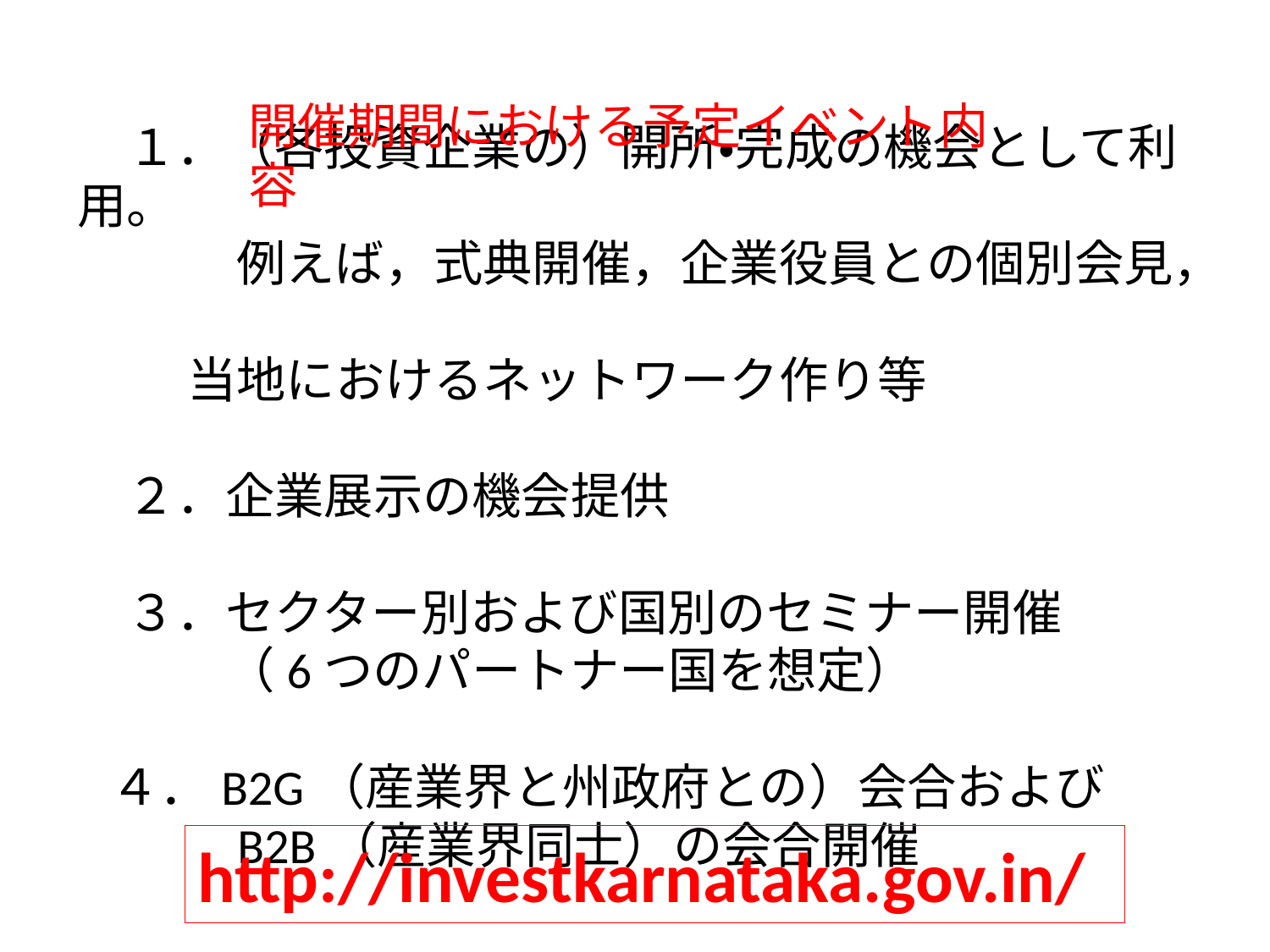

# １．（各投資企業の）開所・完成の機会として利用。 　 　　例えば，式典開催，企業役員との個別会見， 当地におけるネットワーク作り等 　 　２．企業展示の機会提供 　 　３．セクター別および国別のセミナー開催 　　　（6つのパートナー国を想定） 　 ４．B2G（産業界と州政府との）会合および 　　　B2B（産業界同士）の会合開催
開催期間における予定イベント内容
http://investkarnataka.gov.in/